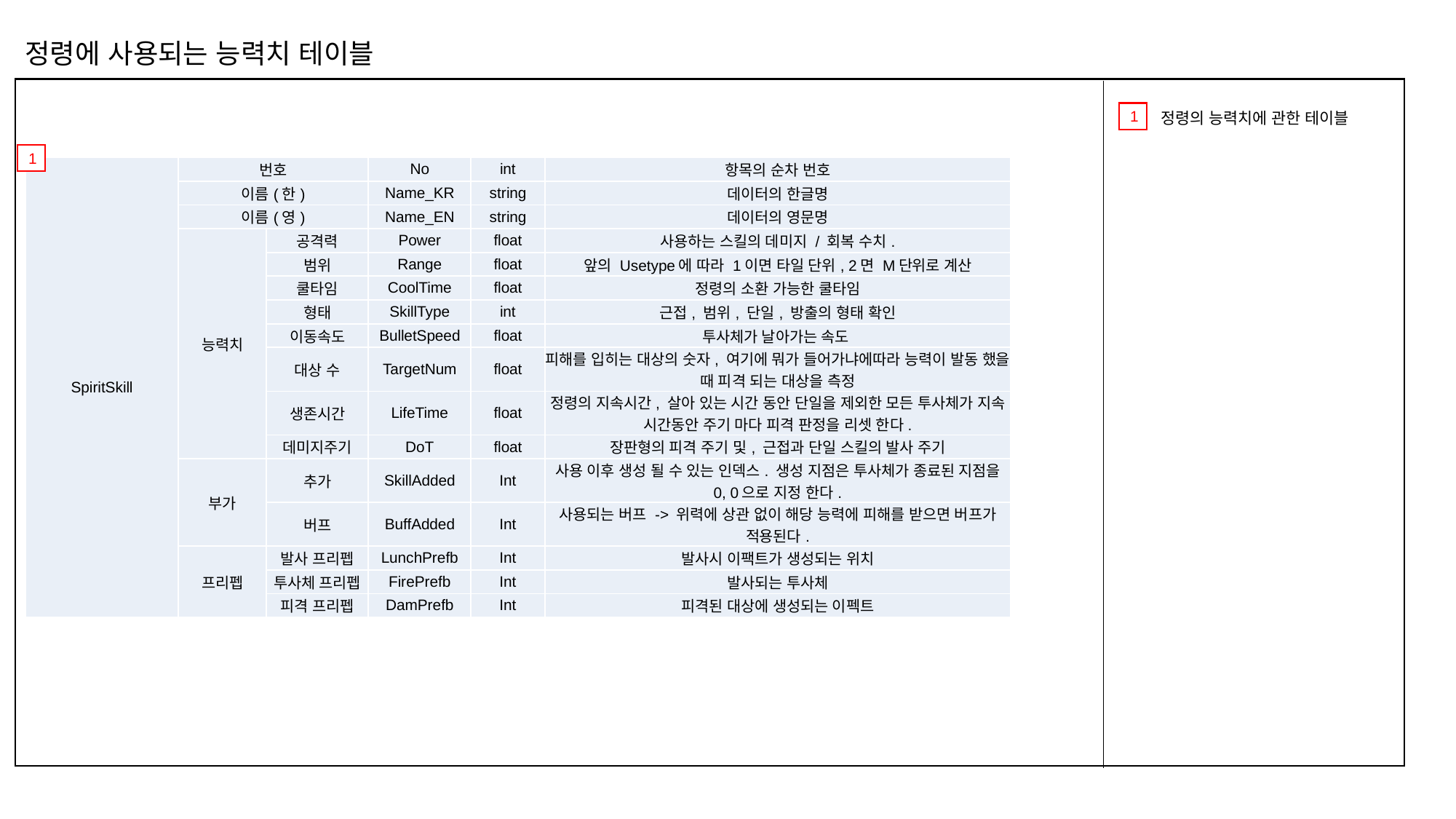

정령에 사용되는 능력치 테이블

1
정령의 능력치에 관한 테이블
1
| SpiritSkill | 번호 |  | No | int | 항목의 순차 번호 |
| --- | --- | --- | --- | --- | --- |
|  | 이름(한) |  | Name\_KR | string | 데이터의 한글명 |
|  | 이름(영) |  | Name\_EN | string | 데이터의 영문명 |
|  | 능력치 | 공격력 | Power | float | 사용하는 스킬의 데미지 / 회복 수치. |
|  |  | 범위 | Range | float | 앞의 Usetype에 따라 1이면 타일 단위, 2면 M단위로 계산 |
|  |  | 쿨타임 | CoolTime | float | 정령의 소환 가능한 쿨타임 |
|  |  | 형태 | SkillType | int | 근접, 범위, 단일, 방출의 형태 확인 |
|  |  | 이동속도 | BulletSpeed | float | 투사체가 날아가는 속도 |
|  |  | 대상 수 | TargetNum | float | 피해를 입히는 대상의 숫자, 여기에 뭐가 들어가냐에따라 능력이 발동 했을 때 피격 되는 대상을 측정 |
|  |  | 생존시간 | LifeTime | float | 정령의 지속시간, 살아 있는 시간 동안 단일을 제외한 모든 투사체가 지속 시간동안 주기 마다 피격 판정을 리셋 한다. |
|  |  | 데미지주기 | DoT | float | 장판형의 피격 주기 및, 근접과 단일 스킬의 발사 주기 |
|  | 부가 | 추가 | SkillAdded | Int | 사용 이후 생성 될 수 있는 인덱스. 생성 지점은 투사체가 종료된 지점을 0, 0으로 지정 한다. |
|  |  | 버프 | BuffAdded | Int | 사용되는 버프 -> 위력에 상관 없이 해당 능력에 피해를 받으면 버프가 적용된다. |
|  | 프리펩 | 발사 프리펩 | LunchPrefb | Int | 발사시 이팩트가 생성되는 위치 |
|  |  | 투사체 프리펩 | FirePrefb | Int | 발사되는 투사체 |
|  |  | 피격 프리펩 | DamPrefb | Int | 피격된 대상에 생성되는 이펙트 |